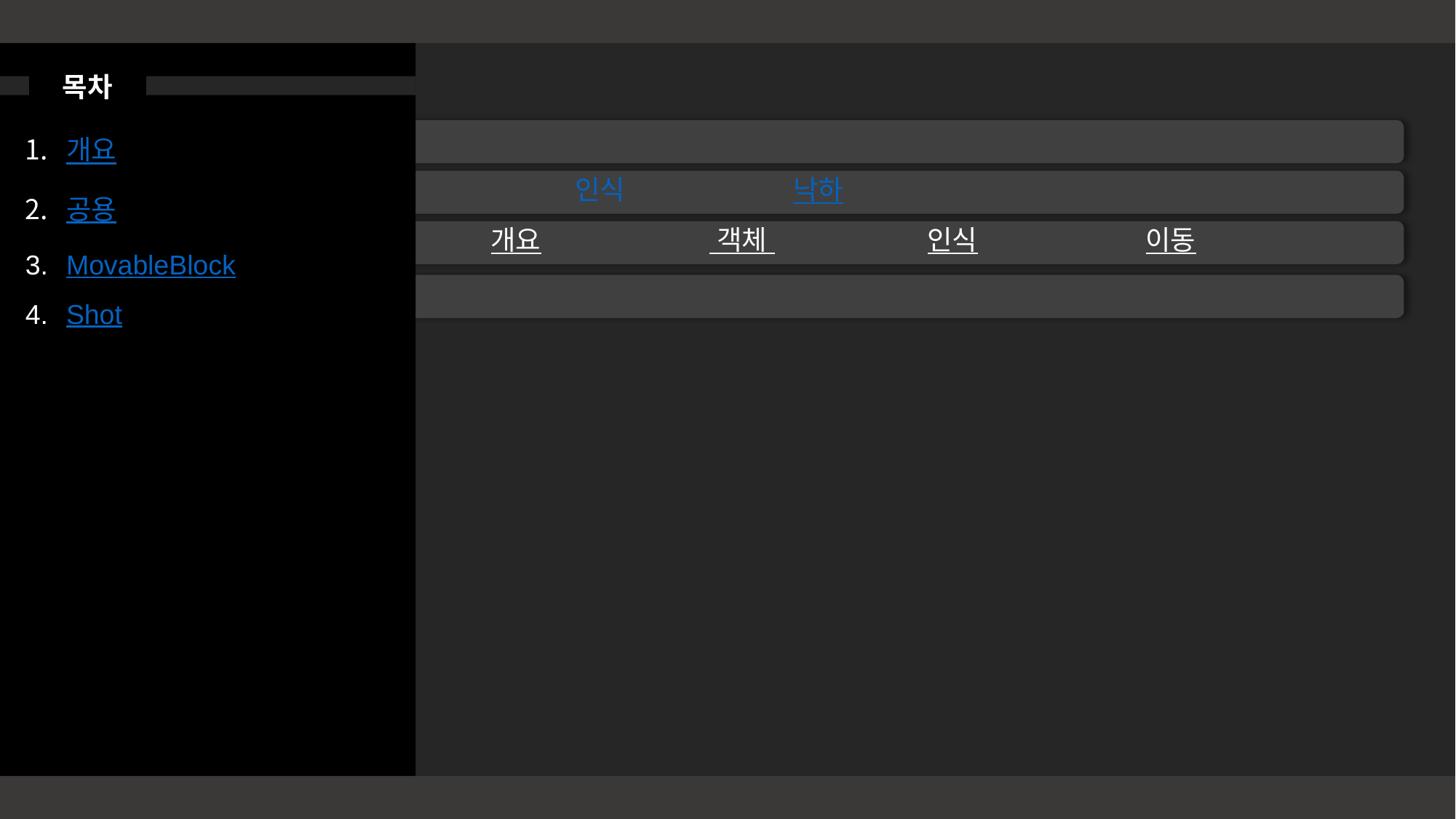

목차
개요
공용
MovableBlock
Shot

인식		낙하
				개요		 객체 		인식		이동